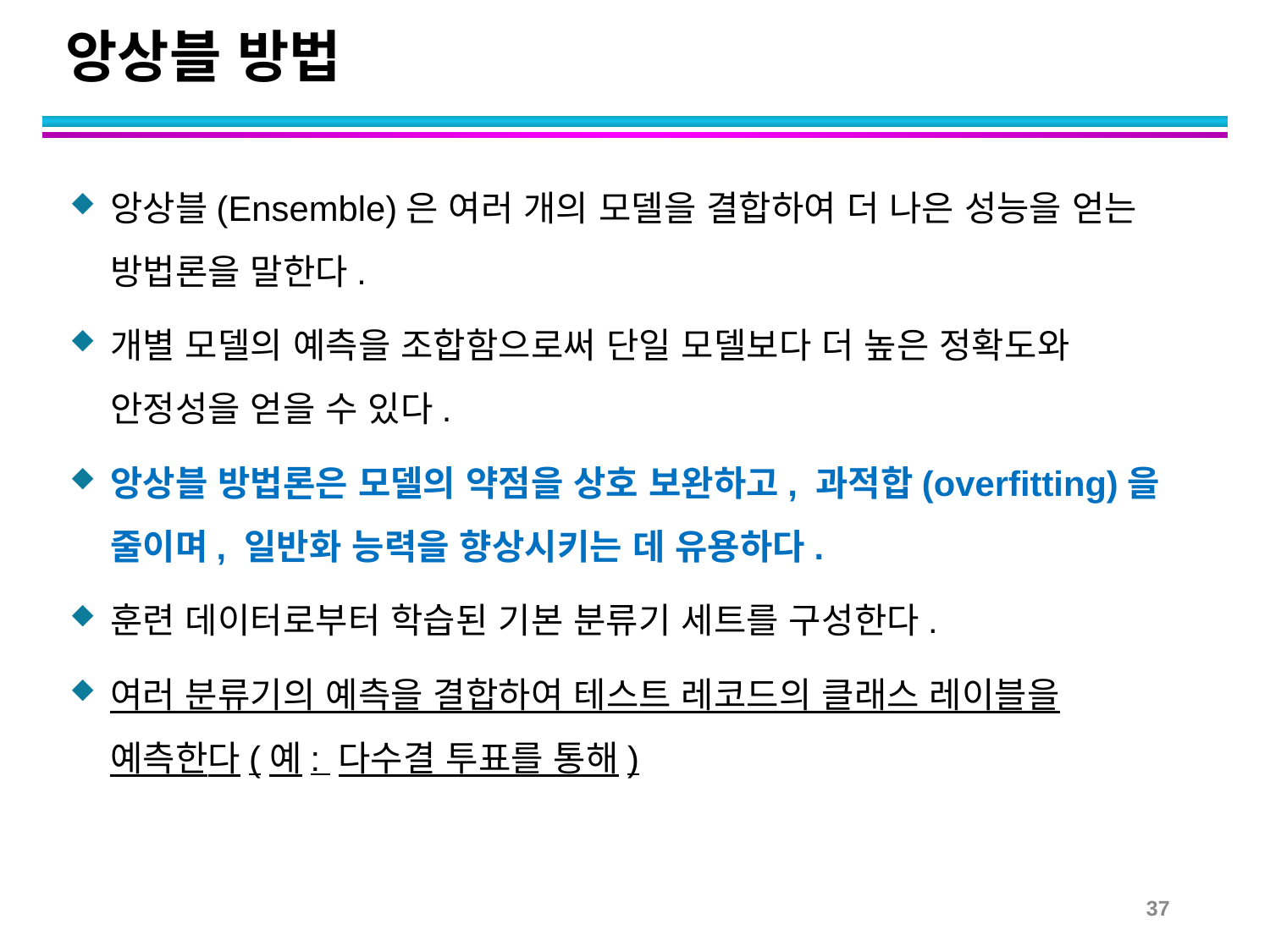

# 앙상블 방법
앙상블(Ensemble)은 여러 개의 모델을 결합하여 더 나은 성능을 얻는 방법론을 말한다.
개별 모델의 예측을 조합함으로써 단일 모델보다 더 높은 정확도와 안정성을 얻을 수 있다.
앙상블 방법론은 모델의 약점을 상호 보완하고, 과적합(overfitting)을 줄이며, 일반화 능력을 향상시키는 데 유용하다.
훈련 데이터로부터 학습된 기본 분류기 세트를 구성한다.
여러 분류기의 예측을 결합하여 테스트 레코드의 클래스 레이블을 예측한다(예: 다수결 투표를 통해)

37